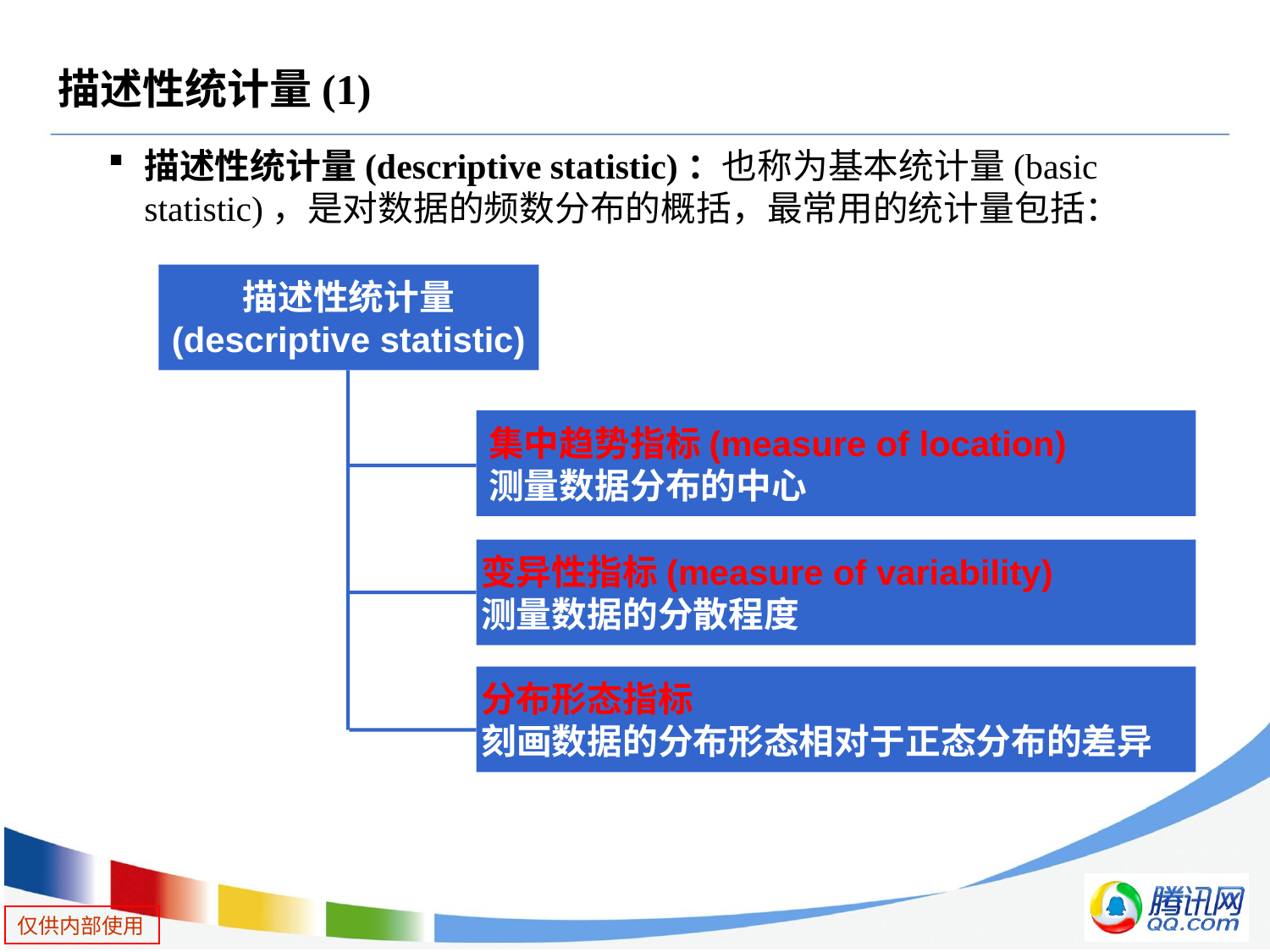

# 描述性统计量(1)
描述性统计量(descriptive statistic)：也称为基本统计量(basic statistic)，是对数据的频数分布的概括，最常用的统计量包括：
描述性统计量
(descriptive statistic)

集中趋势指标(measure of location)
测量数据分布的中心

变异性指标(measure of variability)
测量数据的分散程度

分布形态指标
刻画数据的分布形态相对于正态分布的差异